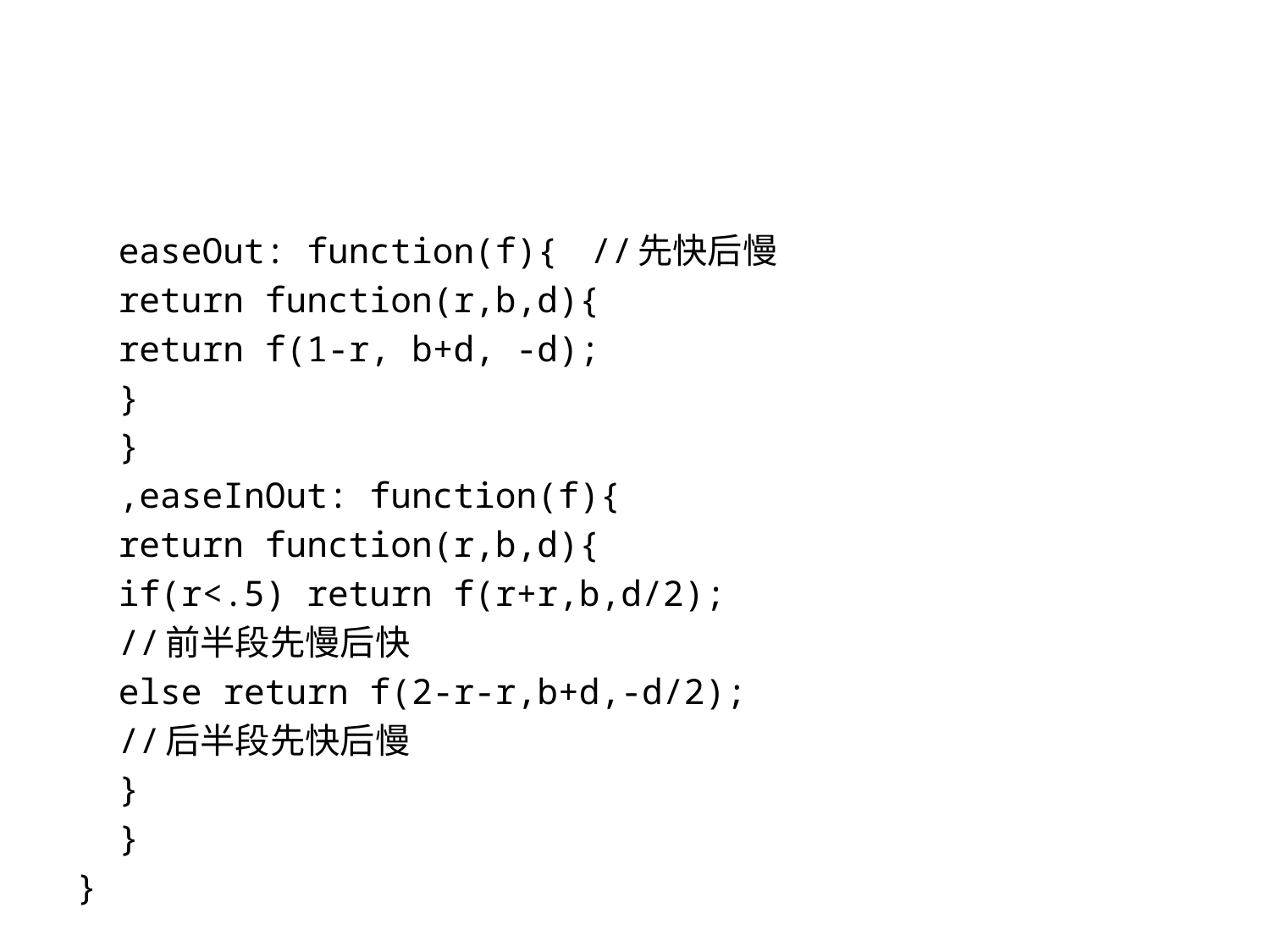

#
	easeOut: function(f){		//先快后慢
		return function(r,b,d){
			return f(1-r, b+d, -d);
		}
	}
	,easeInOut: function(f){
		return function(r,b,d){
			if(r<.5) return f(r+r,b,d/2);
							//前半段先慢后快
			else return f(2-r-r,b+d,-d/2);
							//后半段先快后慢
		}
	}
}